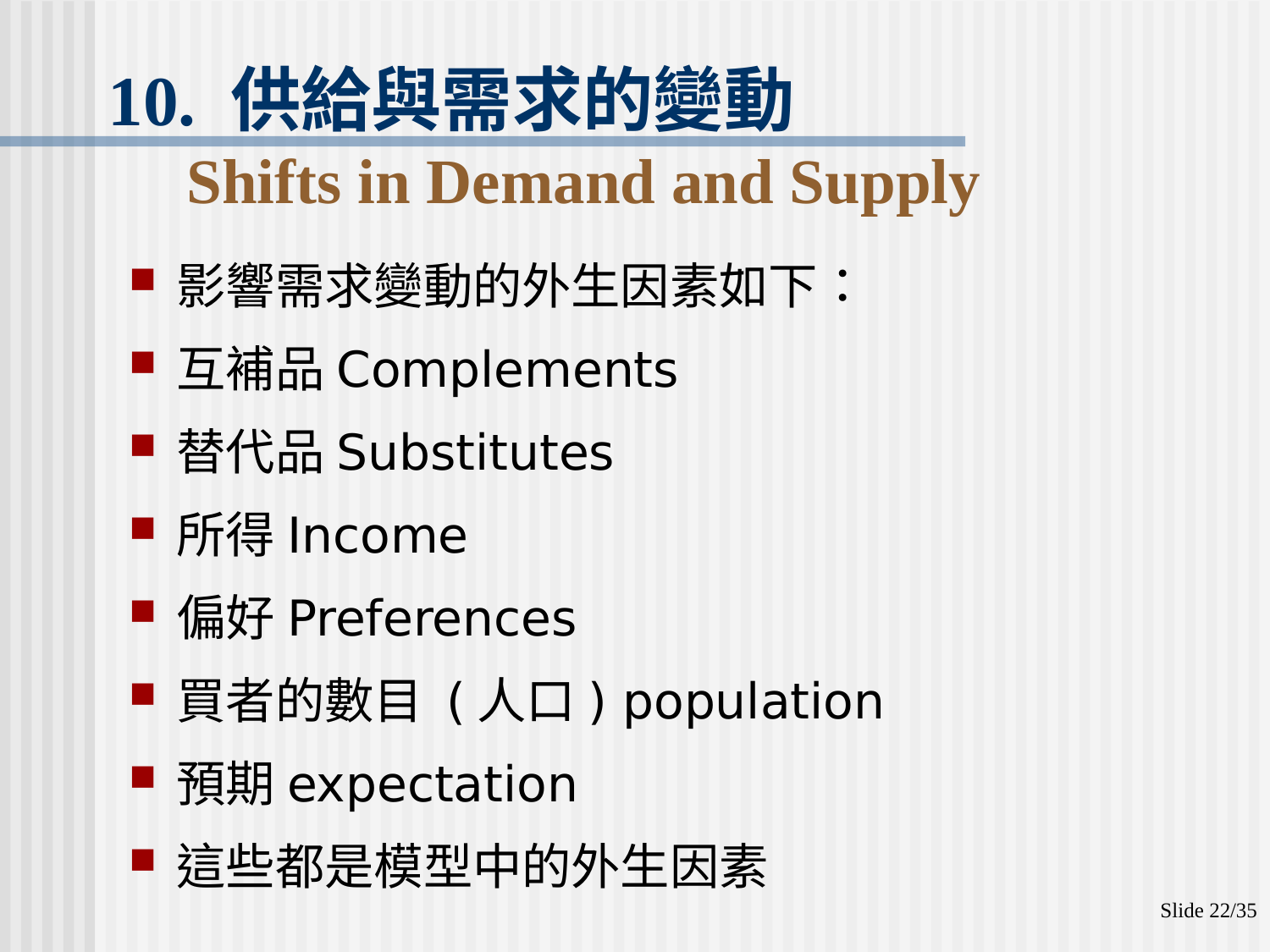

# 10. 供給與需求的變動 　Shifts in Demand and Supply
影響需求變動的外生因素如下：
互補品Complements
替代品Substitutes
所得Income
偏好Preferences
買者的數目 (人口) population
預期expectation
這些都是模型中的外生因素
Slide 22/35